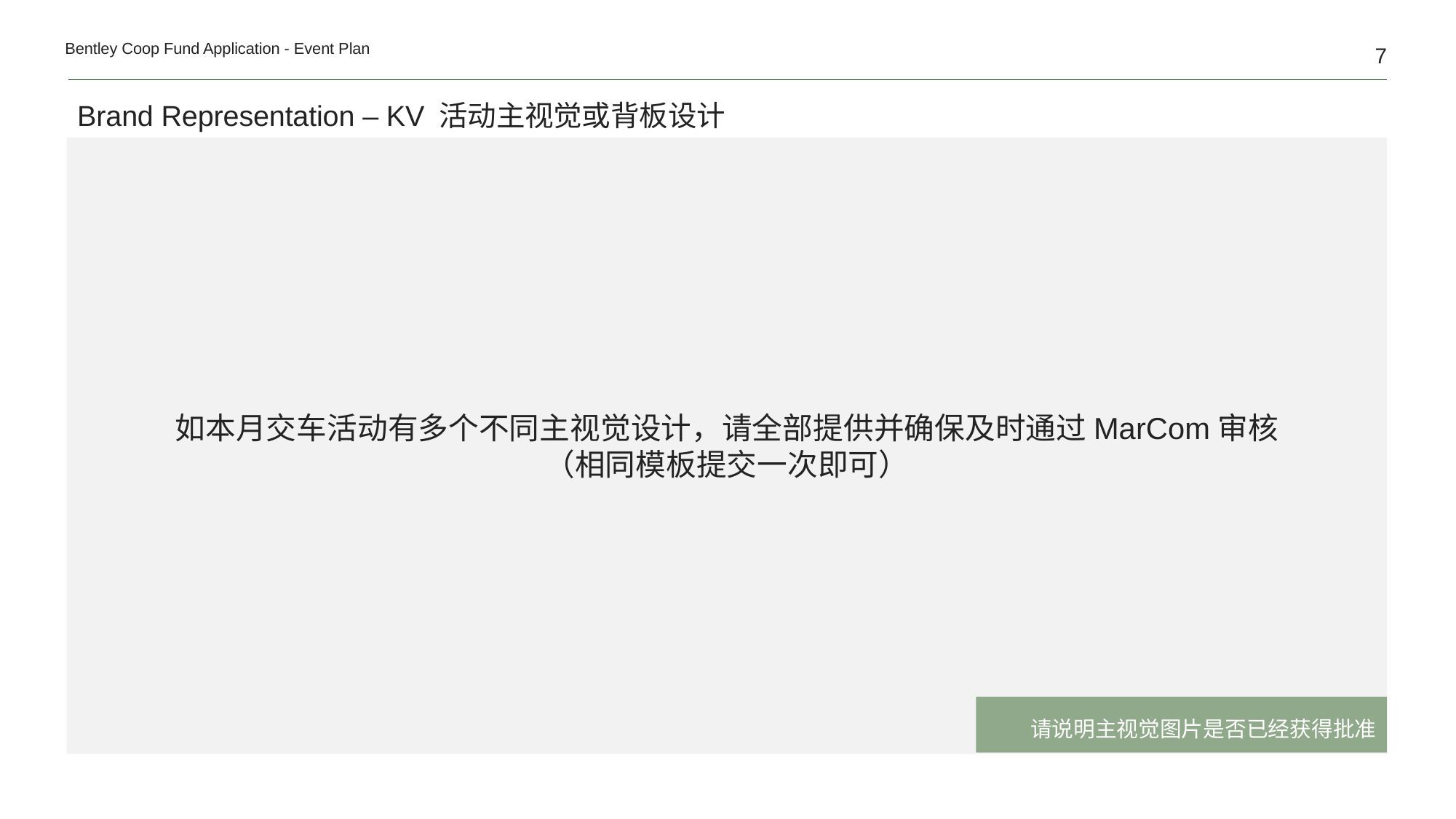

7
Bentley Coop Fund Application - Event Plan
Brand Representation – KV 活动主视觉或背板设计
如本月交车活动有多个不同主视觉设计，请全部提供并确保及时通过MarCom审核
（相同模板提交一次即可）
请说明主视觉图片是否已经获得批准